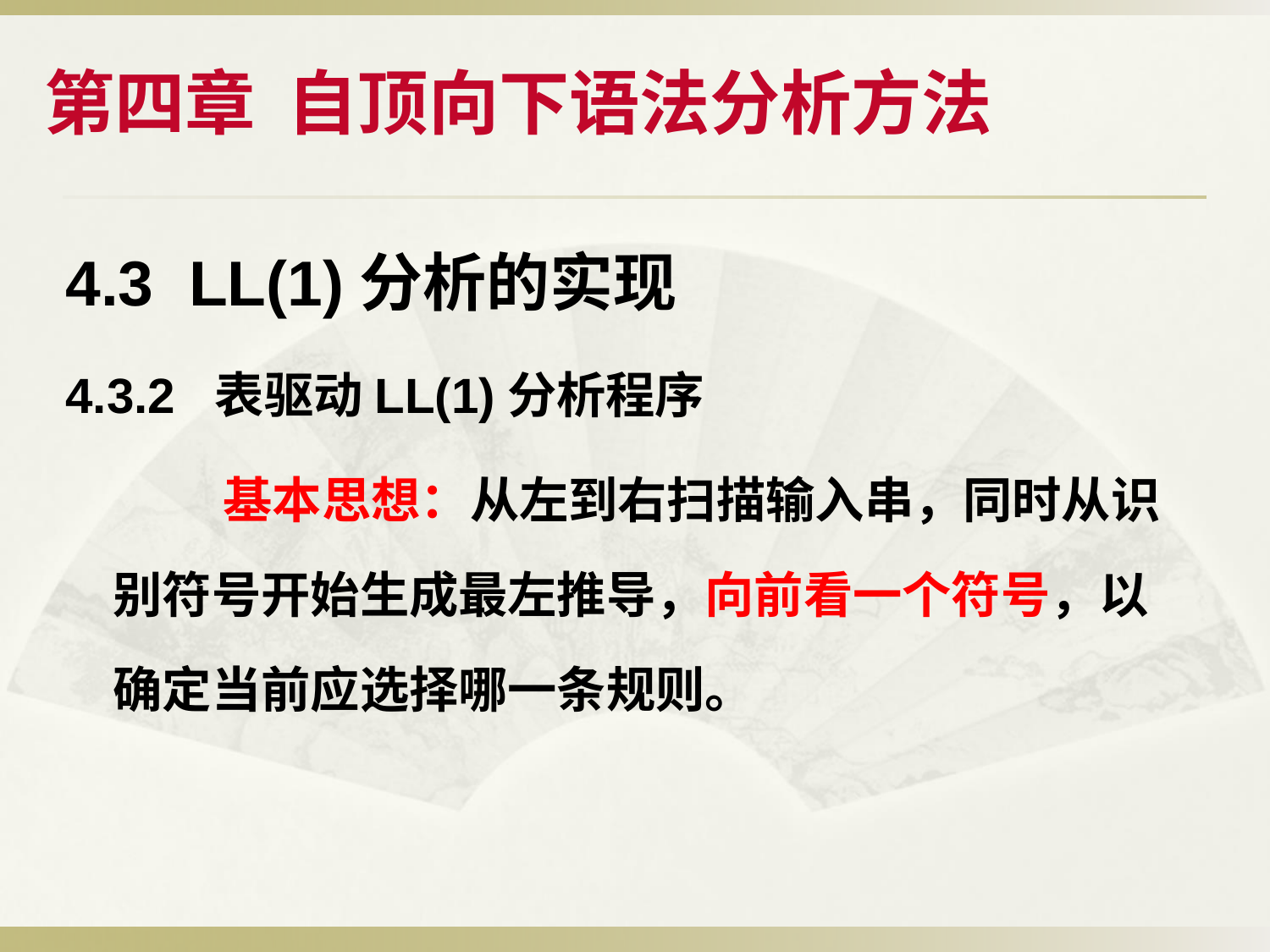

第四章  自顶向下语法分析方法
4.3  LL(1)分析的实现
4.3.2  表驱动LL(1)分析程序
             基本思想：从左到右扫描输入串，同时从识别符号开始生成最左推导，向前看一个符号，以确定当前应选择哪一条规则。